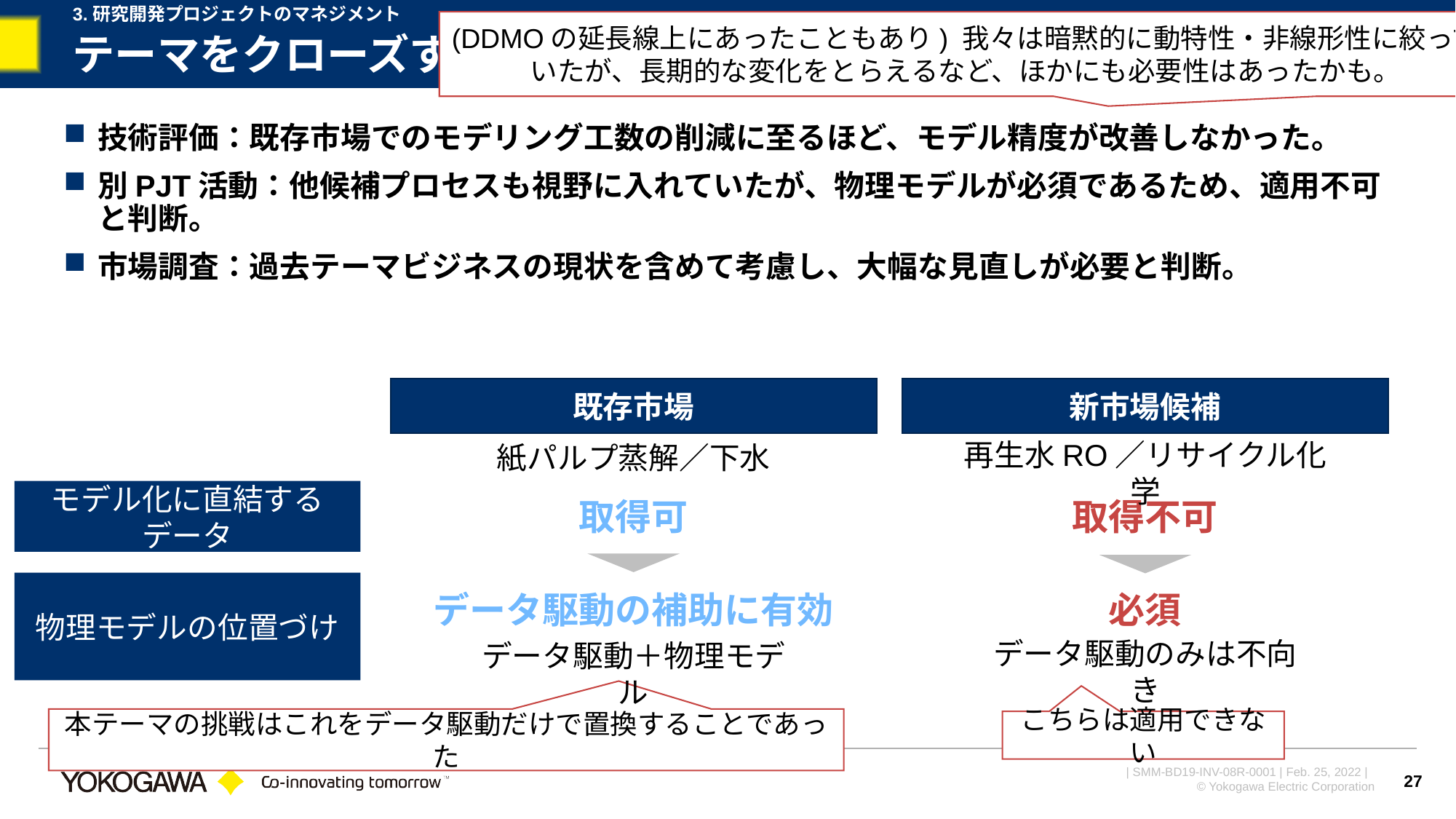

3.研究開発プロジェクトのマネジメント
(DDMOの延長線上にあったこともあり) 我々は暗黙的に動特性・非線形性に絞っていたが、長期的な変化をとらえるなど、ほかにも必要性はあったかも。
# テーマをクローズする理由
技術評価：既存市場でのモデリング工数の削減に至るほど、モデル精度が改善しなかった。
別PJT活動：他候補プロセスも視野に入れていたが、物理モデルが必須であるため、適用不可と判断。
市場調査：過去テーマビジネスの現状を含めて考慮し、大幅な見直しが必要と判断。
既存市場
新市場候補
再生水RO／リサイクル化学
紙パルプ蒸解／下水
モデル化に直結するデータ
取得可
取得不可

物理モデルの位置づけ
データ駆動の補助に有効
必須
データ駆動のみは不向き
データ駆動＋物理モデル
本テーマの挑戦はこれをデータ駆動だけで置換することであった
こちらは適用できない
27